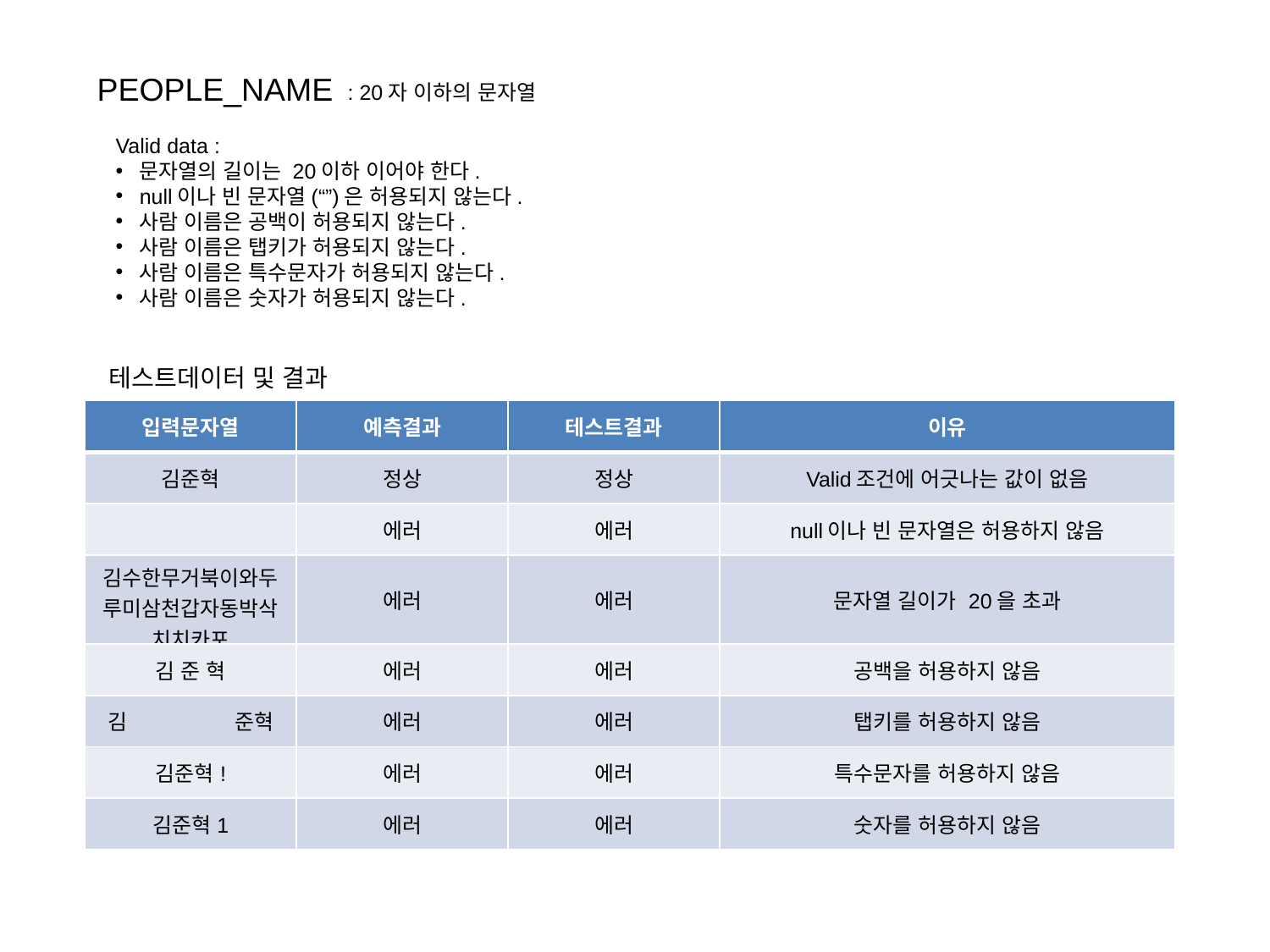

: 20자 이하의 문자열
PEOPLE_NAME
Valid data :
문자열의 길이는 20이하 이어야 한다.
null이나 빈 문자열(“”)은 허용되지 않는다.
사람 이름은 공백이 허용되지 않는다.
사람 이름은 탭키가 허용되지 않는다.
사람 이름은 특수문자가 허용되지 않는다.
사람 이름은 숫자가 허용되지 않는다.
테스트데이터 및 결과
| 입력문자열 | 예측결과 | 테스트결과 | 이유 |
| --- | --- | --- | --- |
| 김준혁 | 정상 | 정상 | Valid조건에 어긋나는 값이 없음 |
|  | 에러 | 에러 | null이나 빈 문자열은 허용하지 않음 |
| 김수한무거북이와두루미삼천갑자동박삭치치카포 | 에러 | 에러 | 문자열 길이가 20을 초과 |
| 김 준 혁 | 에러 | 에러 | 공백을 허용하지 않음 |
| 김 준혁 | 에러 | 에러 | 탭키를 허용하지 않음 |
| 김준혁! | 에러 | 에러 | 특수문자를 허용하지 않음 |
| 김준혁1 | 에러 | 에러 | 숫자를 허용하지 않음 |